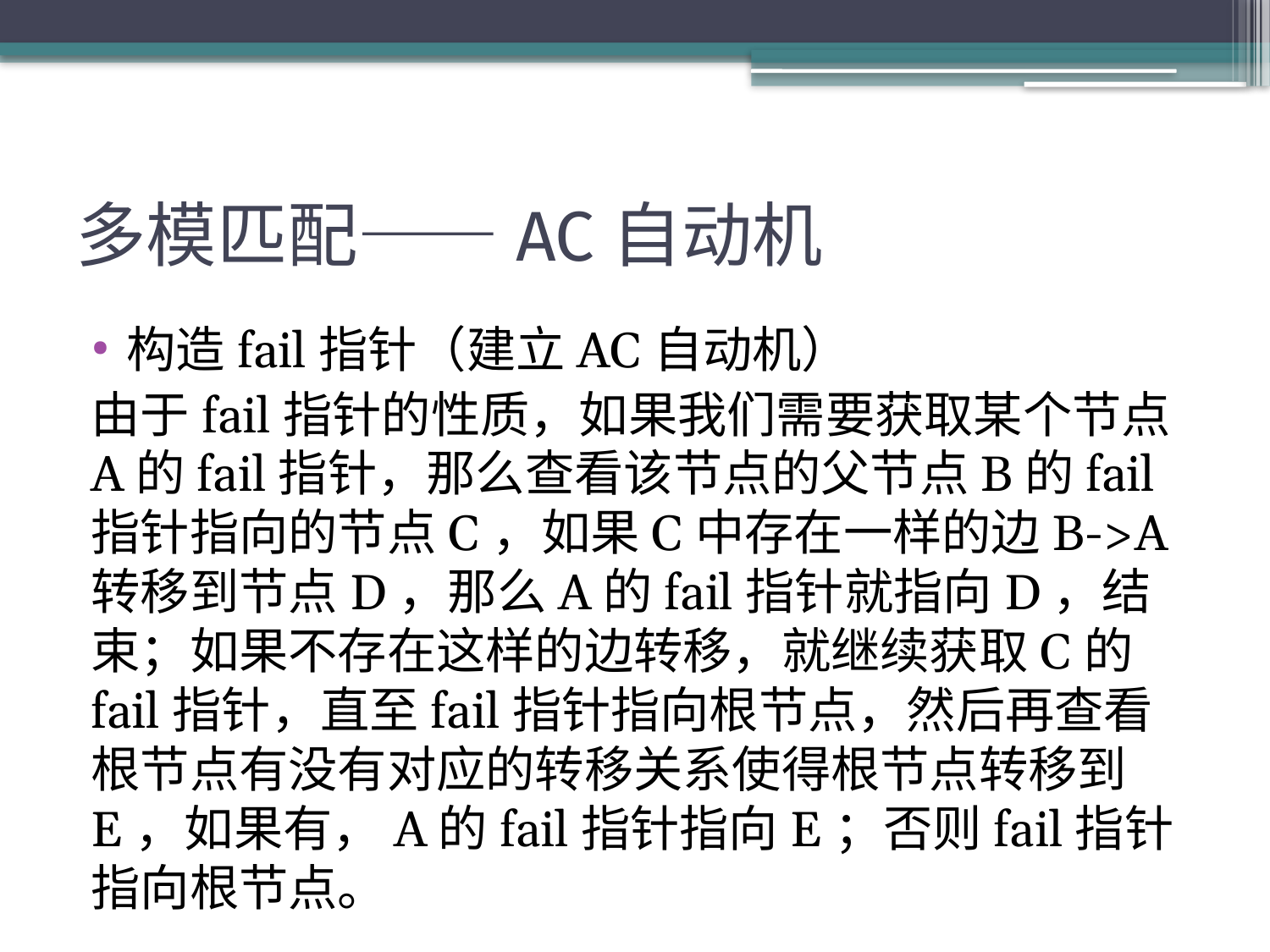

# 多模匹配——AC自动机
构造fail指针（建立AC自动机）
由于fail指针的性质，如果我们需要获取某个节点A的fail指针，那么查看该节点的父节点B的fail指针指向的节点C，如果C中存在一样的边B->A转移到节点D，那么A的fail指针就指向D，结束；如果不存在这样的边转移，就继续获取C的fail指针，直至fail指针指向根节点，然后再查看根节点有没有对应的转移关系使得根节点转移到E，如果有，A的fail指针指向E；否则fail指针指向根节点。